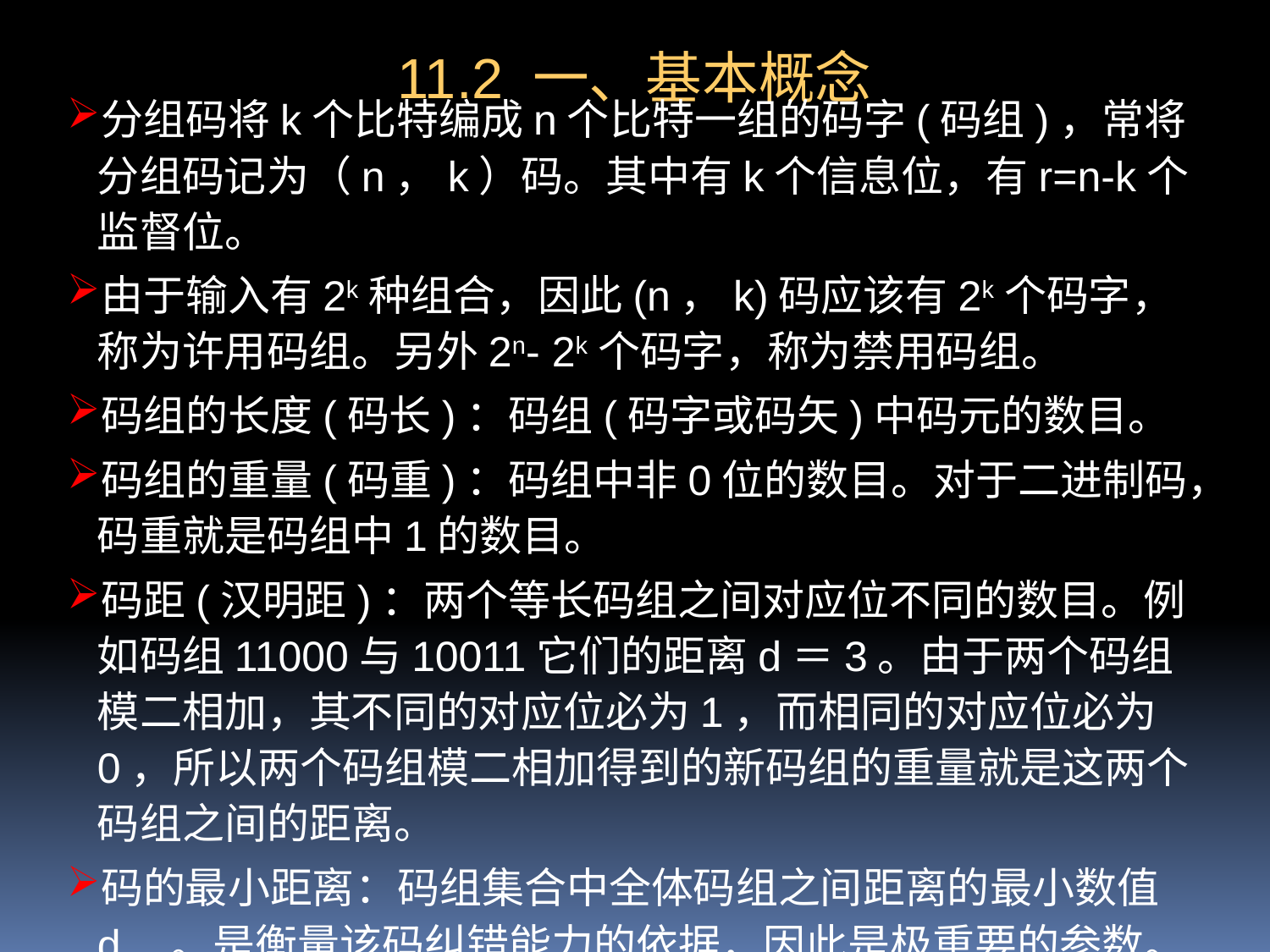

# 11.2 一、基本概念
分组码将k个比特编成n个比特一组的码字(码组)，常将分组码记为（n，k）码。其中有k个信息位，有r=n-k个监督位。
由于输入有2k种组合，因此(n，k)码应该有2k个码字，称为许用码组。另外2n- 2k个码字，称为禁用码组。
码组的长度(码长)：码组(码字或码矢)中码元的数目。
码组的重量(码重)：码组中非0位的数目。对于二进制码，码重就是码组中1的数目。
码距(汉明距)：两个等长码组之间对应位不同的数目。例如码组11000与10011它们的距离d＝3。由于两个码组模二相加，其不同的对应位必为1，而相同的对应位必为0，所以两个码组模二相加得到的新码组的重量就是这两个码组之间的距离。
码的最小距离：码组集合中全体码组之间距离的最小数值dmin。是衡量该码纠错能力的依据，因此是极重要的参数。